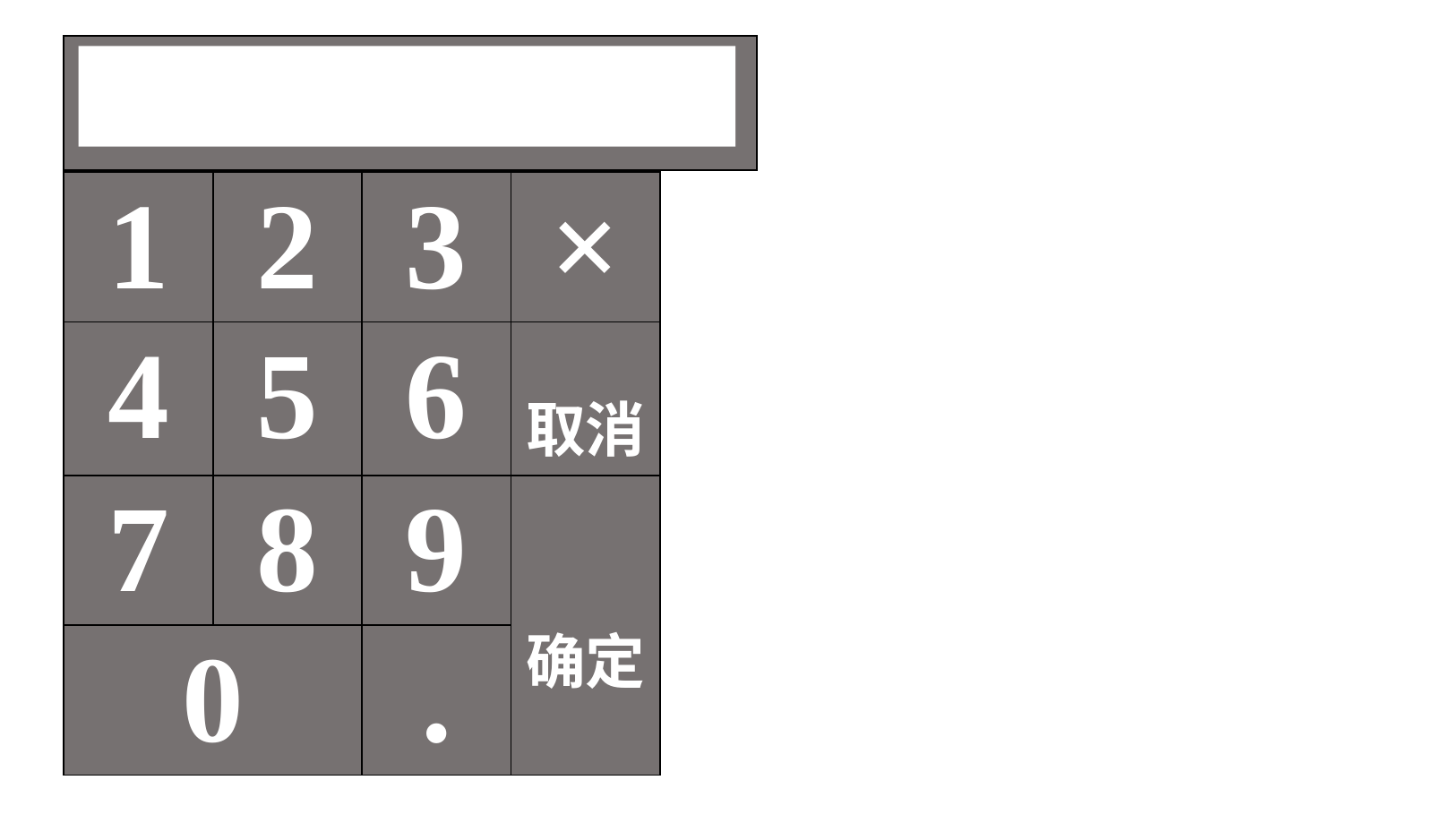

| 1 | 2 | 3 | × |
| --- | --- | --- | --- |
| 4 | 5 | 6 | 取消 |
| 7 | 8 | 9 | 确定 |
| 0 |  | . |  |